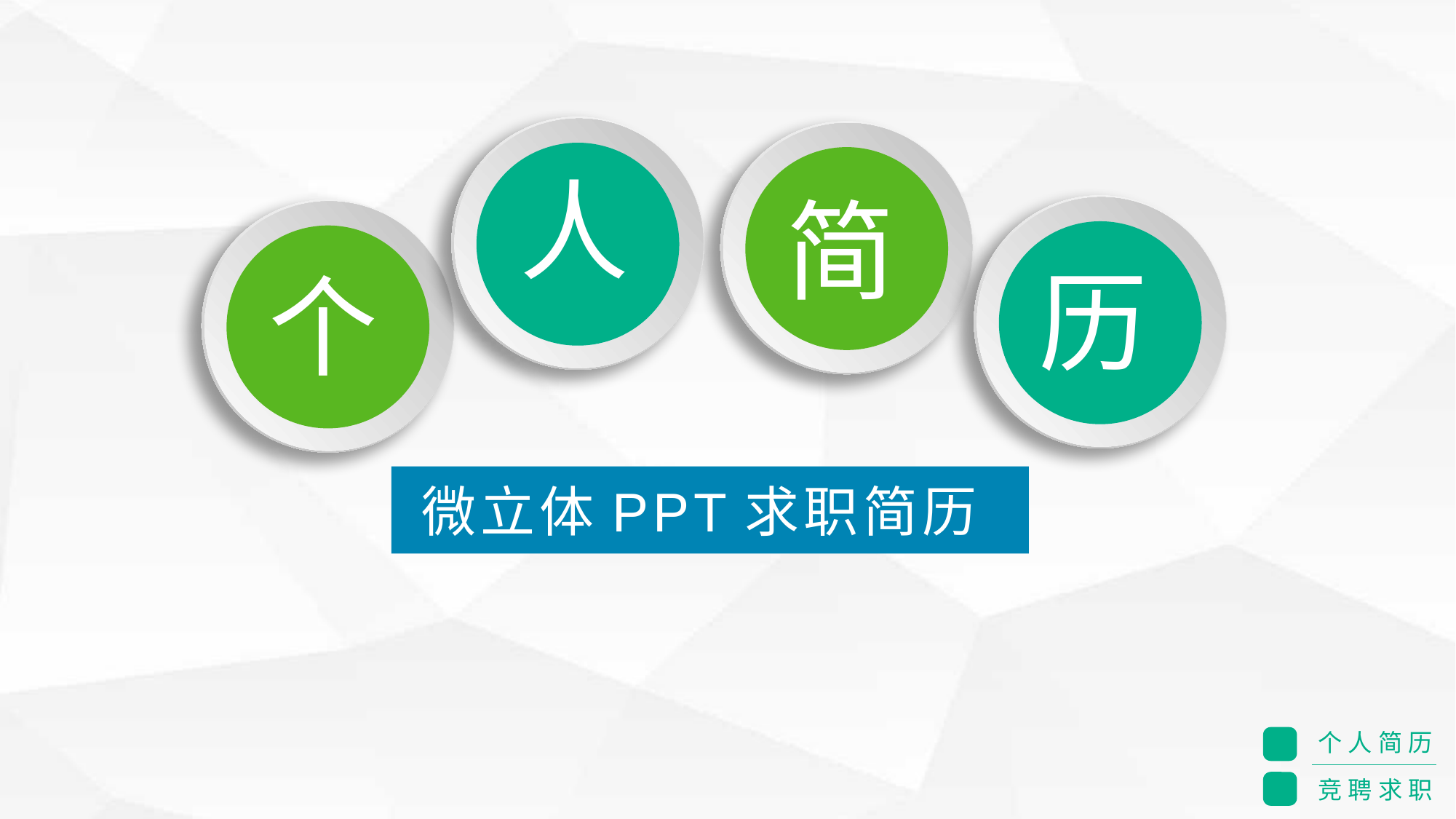

人
简

历
个

微立体PPT求职简历
个人简历

竞聘求职

延时符